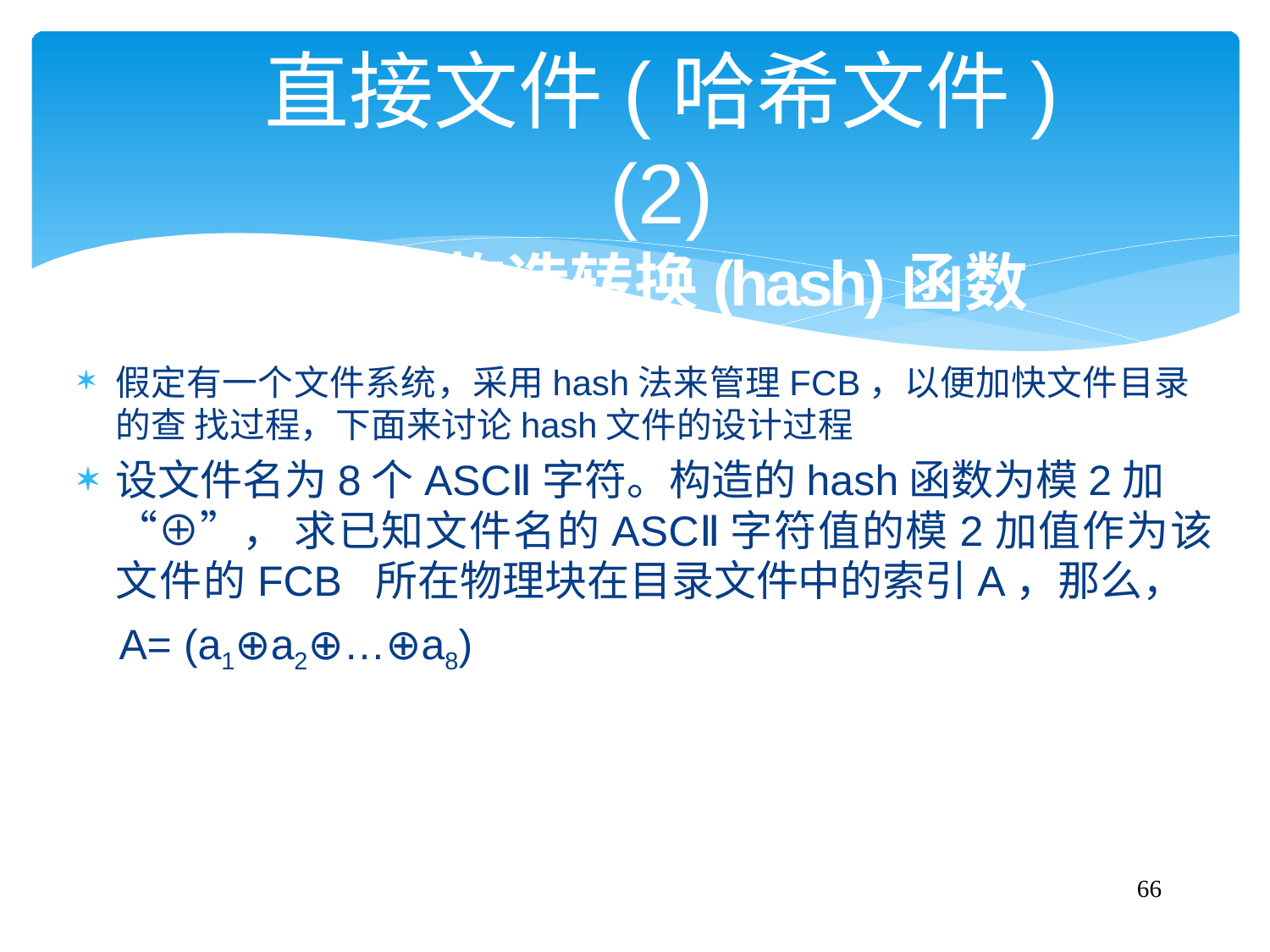

# 直接文件(哈希文件)(2)
步1 构造转换(hash)函数
假定有一个文件系统，采用hash法来管理FCB，以便加快文件目录的查 找过程，下面来讨论hash文件的设计过程
设文件名为8个ASCⅡ字符。构造的hash函数为模2加“⊕”， 求已知文件名的ASCⅡ字符值的模2加值作为该文件的FCB  所在物理块在目录文件中的索引A，那么，
A= (a1⊕a2⊕…⊕a8)
66